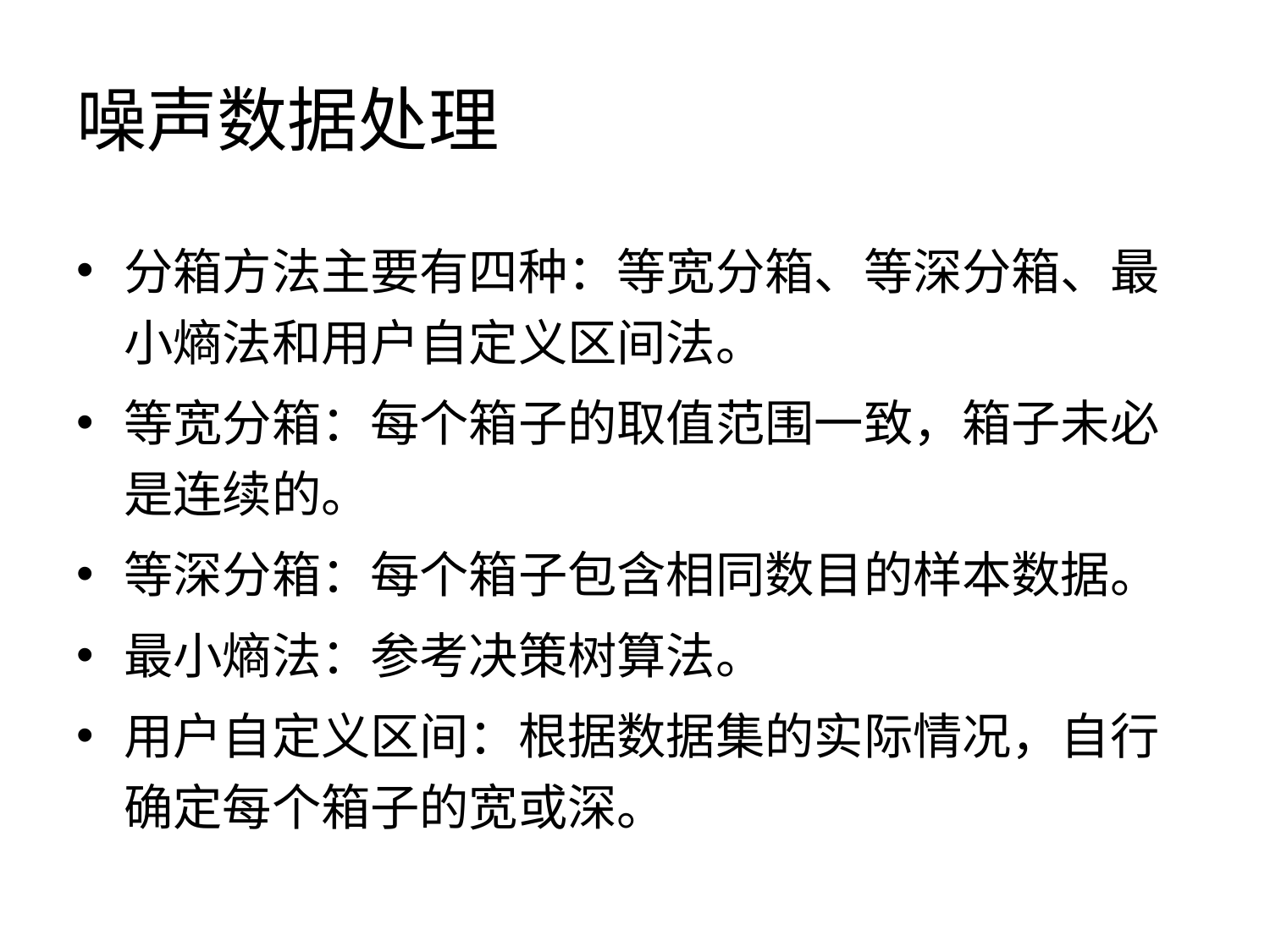

# 噪声数据处理
分箱方法主要有四种：等宽分箱、等深分箱、最小熵法和用户自定义区间法。
等宽分箱：每个箱子的取值范围一致，箱子未必是连续的。
等深分箱：每个箱子包含相同数目的样本数据。
最小熵法：参考决策树算法。
用户自定义区间：根据数据集的实际情况，自行确定每个箱子的宽或深。